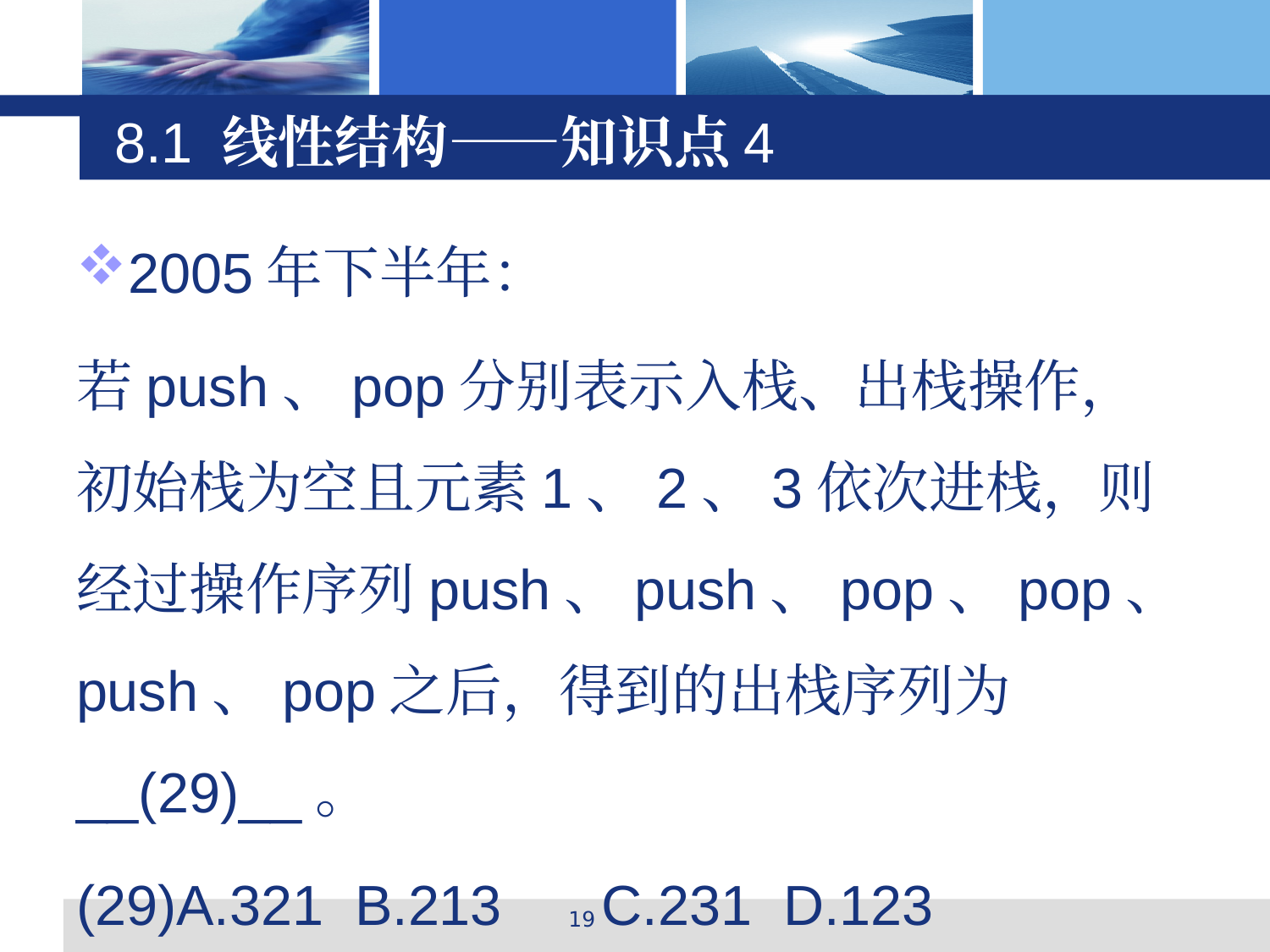

# 8.1 线性结构——知识点4
2005年下半年：
若push、pop分别表示入栈、出栈操作，初始栈为空且元素1、2、3依次进栈，则经过操作序列push、push、pop、pop、push、pop之后，得到的出栈序列为__(29)__。
(29)A.321  B.213 　C.231  D.123

19